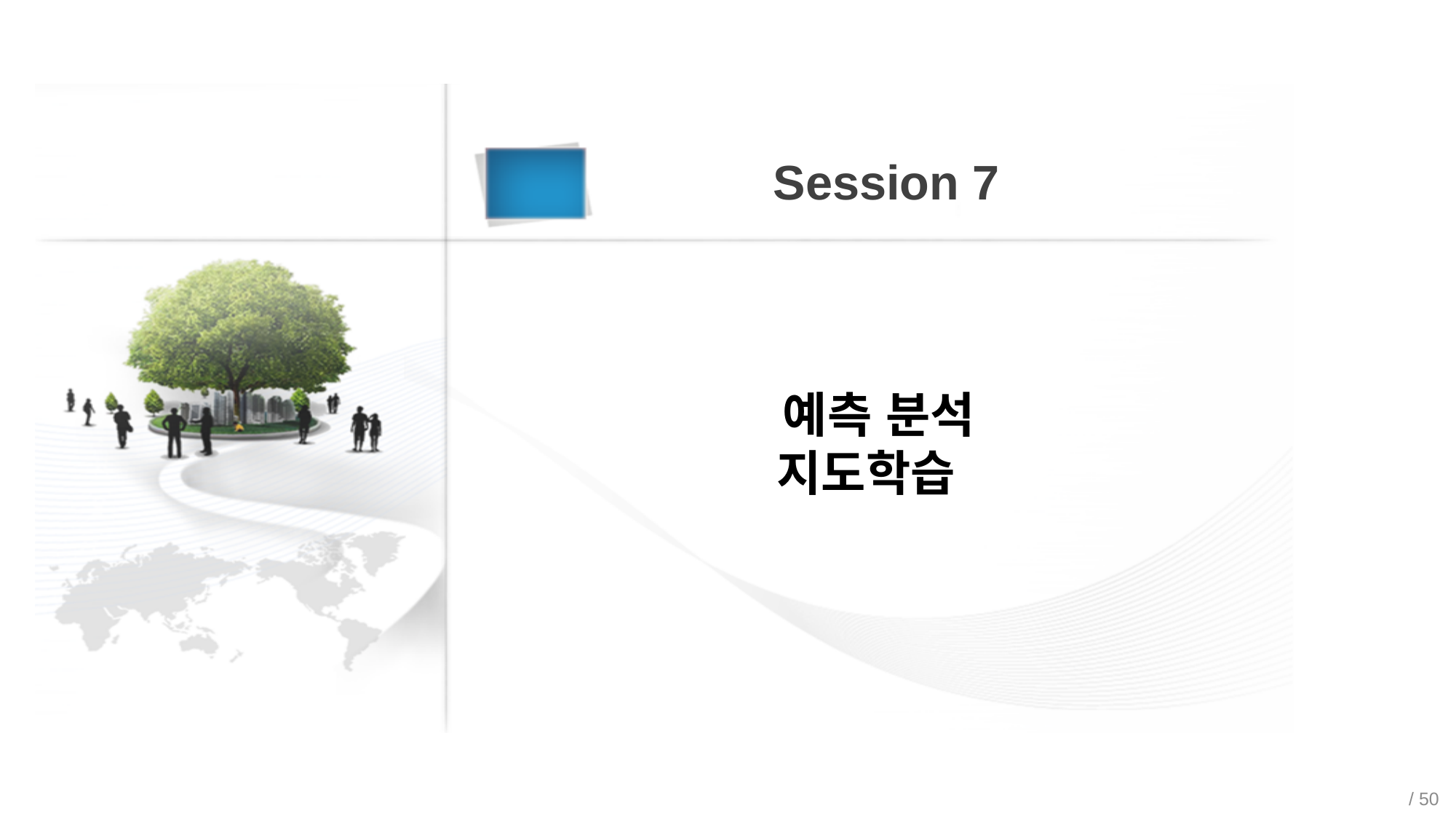

Session 7
 예측 분석
지도학습

/ 50